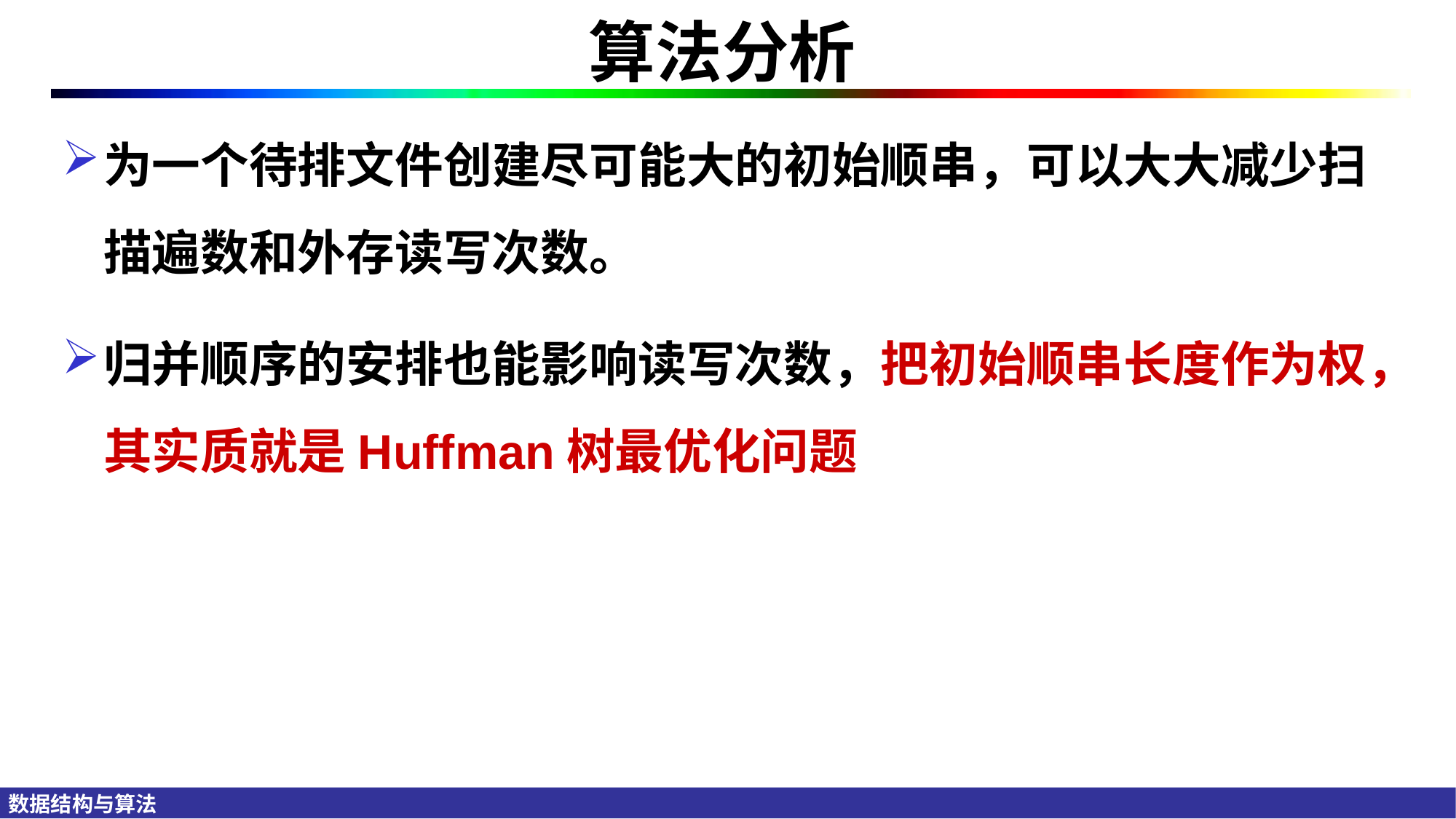

# 算法分析
为一个待排文件创建尽可能大的初始顺串，可以大大减少扫描遍数和外存读写次数。
归并顺序的安排也能影响读写次数，把初始顺串长度作为权，其实质就是Huffman树最优化问题